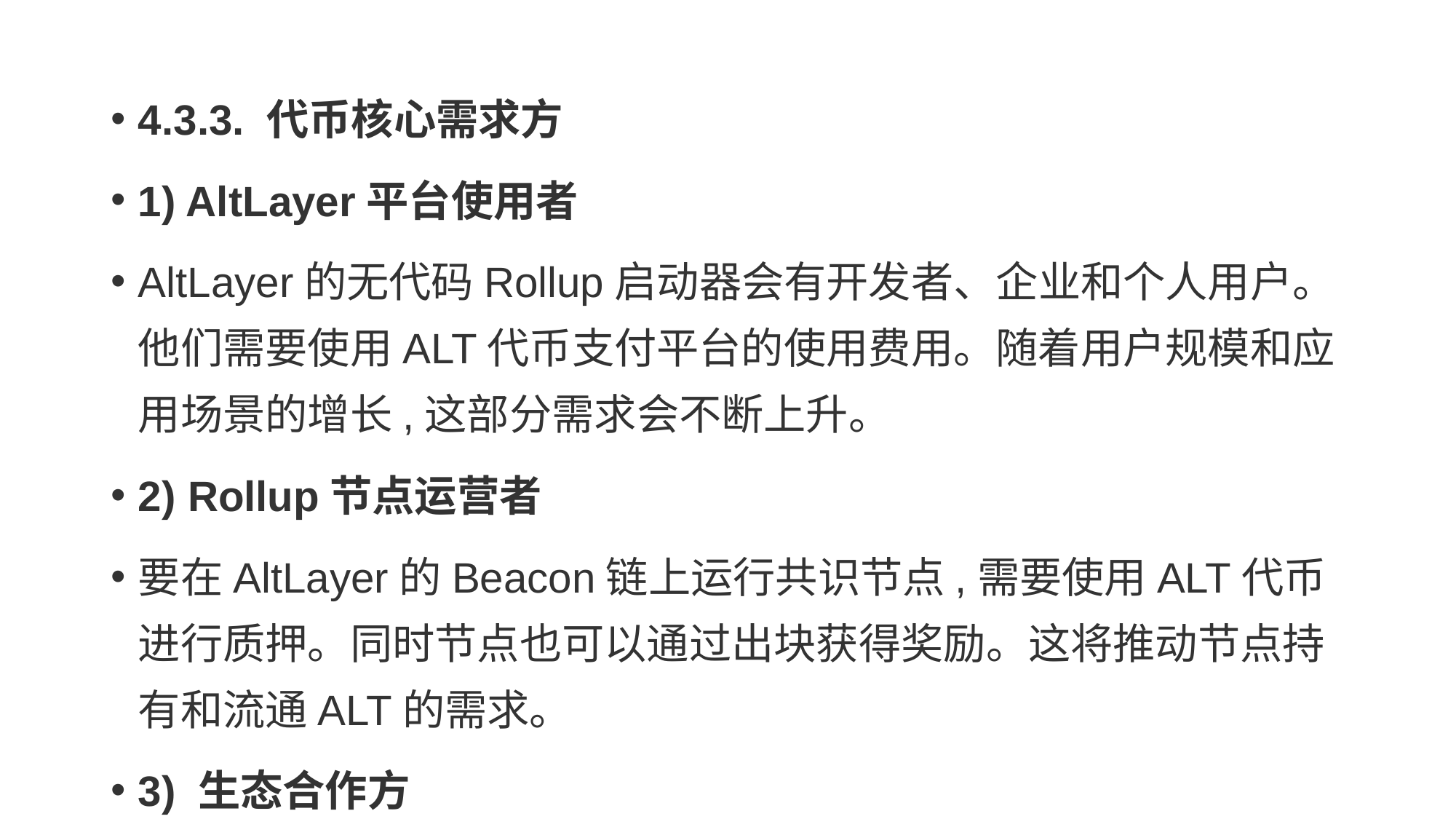

4.3.3. 代币核心需求方
1) AltLayer平台使用者
AltLayer的无代码Rollup启动器会有开发者、企业和个人用户。他们需要使用ALT代币支付平台的使用费用。随着用户规模和应用场景的增长,这部分需求会不断上升。
2) Rollup节点运营者
要在AltLayer的Beacon链上运行共识节点,需要使用ALT代币进行质押。同时节点也可以通过出块获得奖励。这将推动节点持有和流通ALT的需求。
3) 生态合作方
与其他项目合作可以带来更多场景,增强ALT代币的使用需求。这也将吸引更多用户和资金进入生态系统。
4) 潜在用户
随着平台影响力提升,会有更多潜在用户加入,推动服务和节点收费的需求。